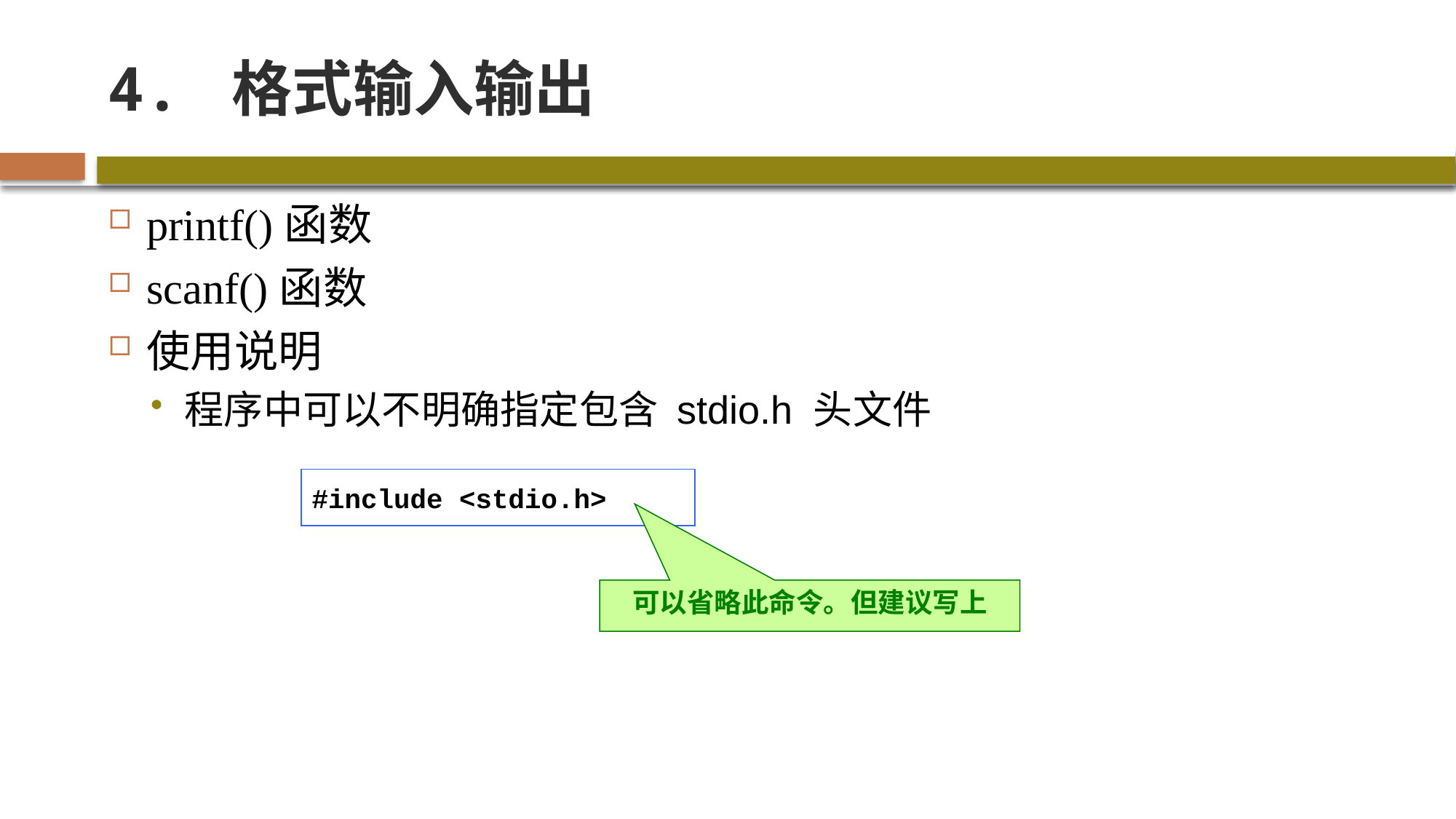

# 4. 格式输入输出
printf()函数
scanf()函数
使用说明
程序中可以不明确指定包含 stdio.h 头文件
#include <stdio.h>
可以省略此命令。但建议写上